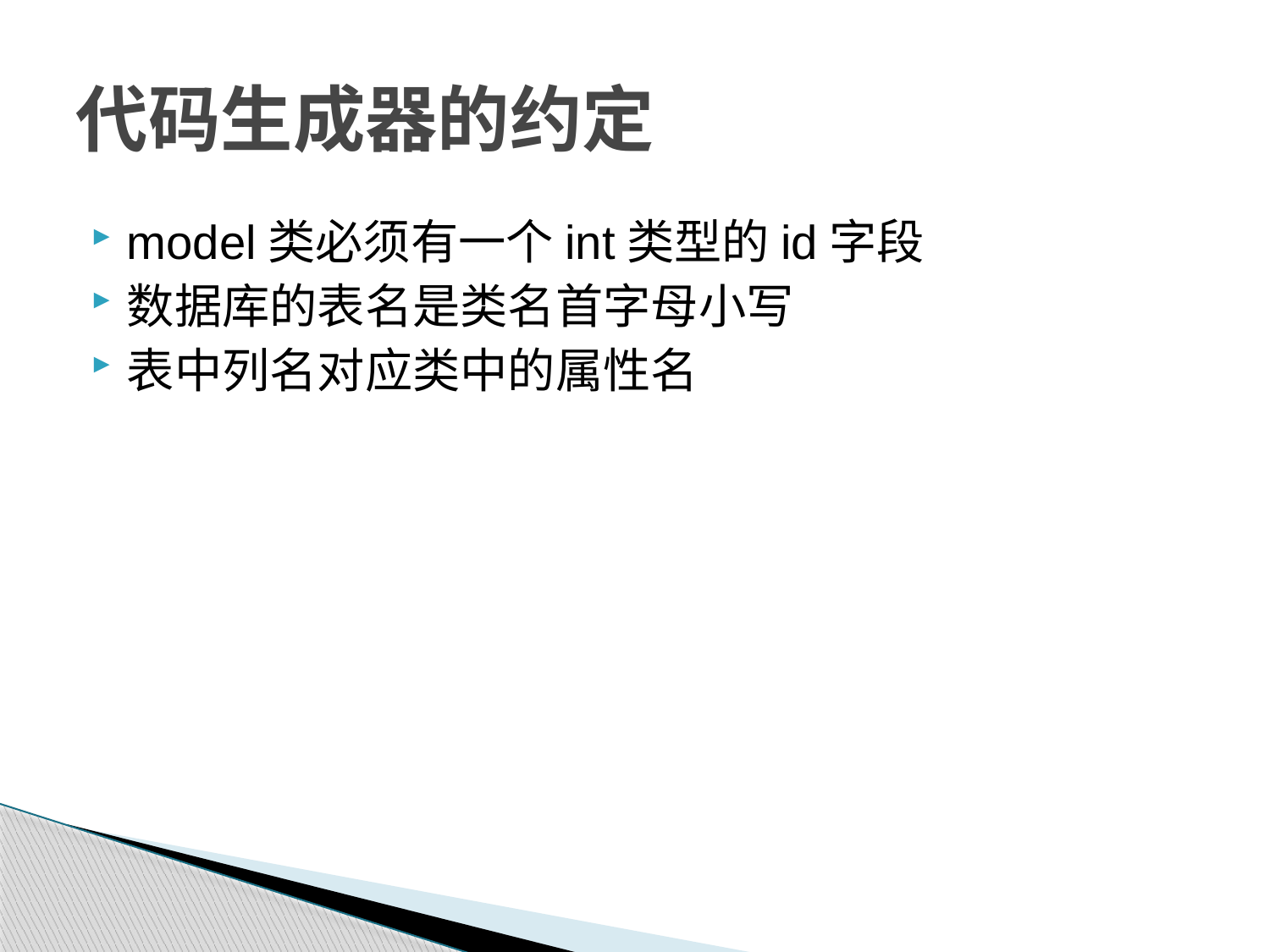

# 代码生成器的约定
model类必须有一个int类型的id字段
数据库的表名是类名首字母小写
表中列名对应类中的属性名